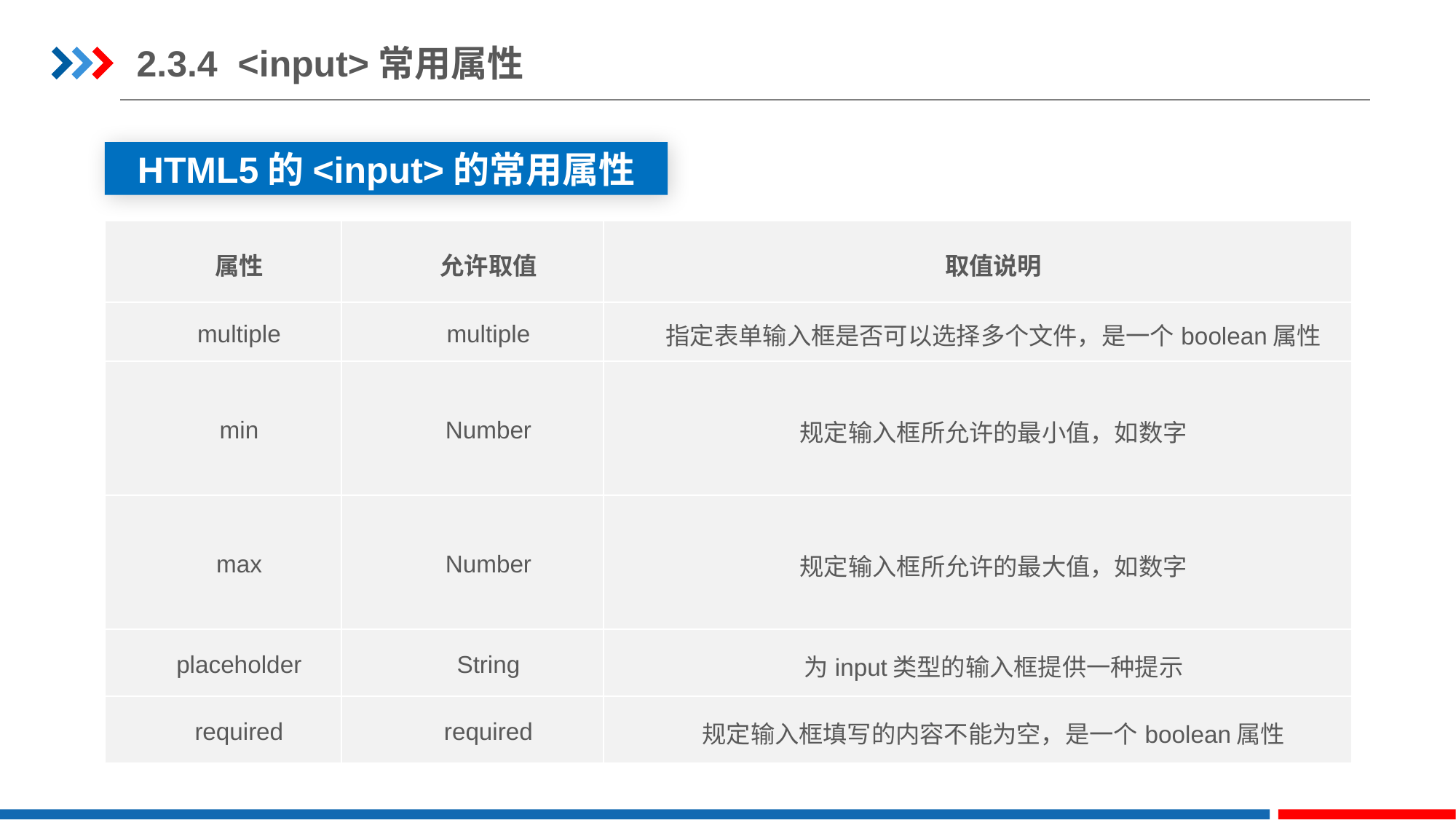

2.3.4  <input>常用属性
HTML5的<input>的常用属性
| 属性 | 允许取值 | 取值说明 |
| --- | --- | --- |
| multiple | multiple | 指定表单输入框是否可以选择多个文件，是一个boolean属性 |
| min | Number | 规定输入框所允许的最小值，如数字 |
| max | Number | 规定输入框所允许的最大值，如数字 |
| placeholder | String | 为input类型的输入框提供一种提示 |
| required | required | 规定输入框填写的内容不能为空，是一个boolean属性 |